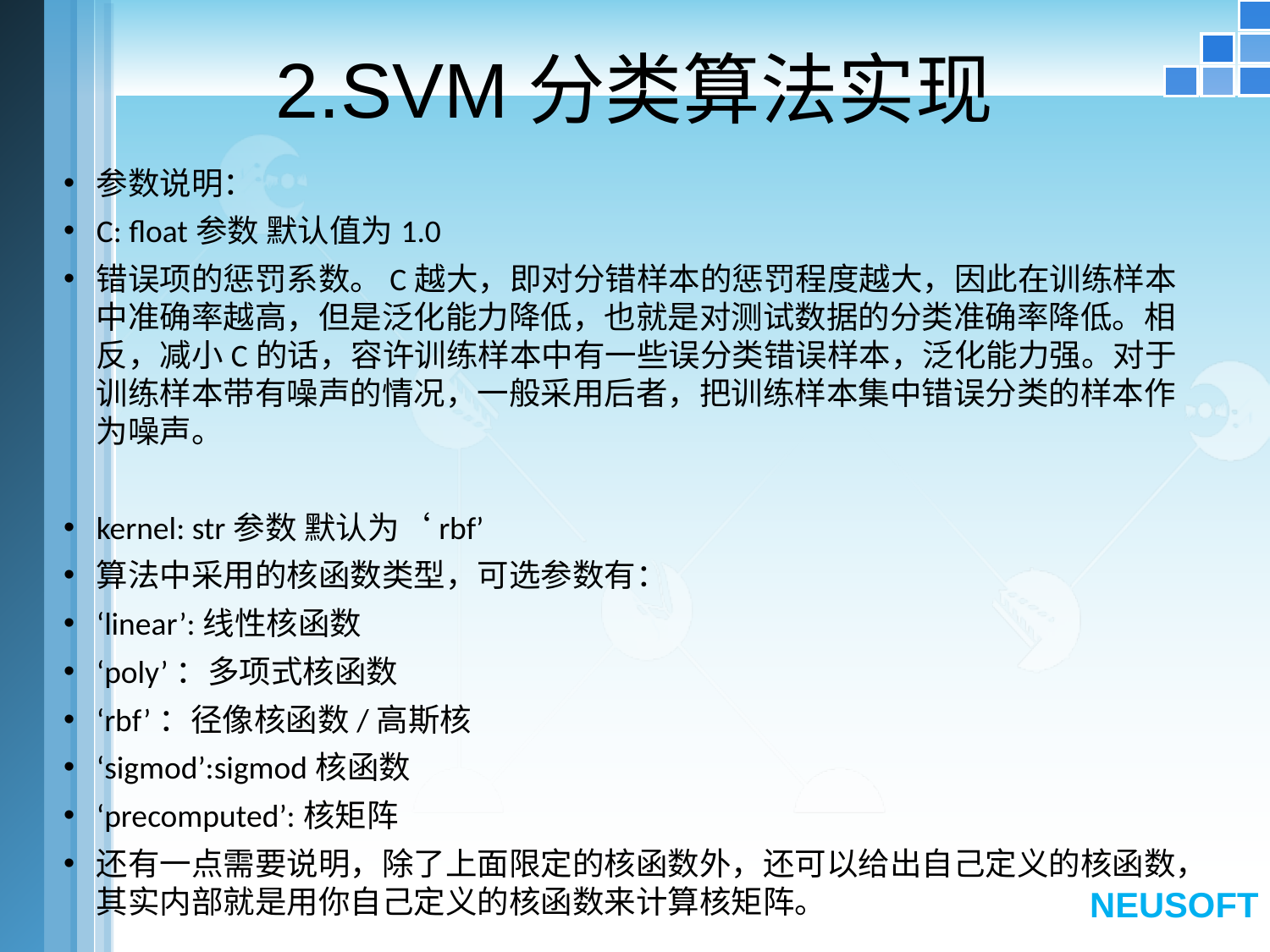

# 2.SVM分类算法实现
参数说明：
C: float参数 默认值为1.0
错误项的惩罚系数。C越大，即对分错样本的惩罚程度越大，因此在训练样本中准确率越高，但是泛化能力降低，也就是对测试数据的分类准确率降低。相反，减小C的话，容许训练样本中有一些误分类错误样本，泛化能力强。对于训练样本带有噪声的情况，一般采用后者，把训练样本集中错误分类的样本作为噪声。

kernel: str参数 默认为‘rbf’
算法中采用的核函数类型，可选参数有：
‘linear’:线性核函数
‘poly’：多项式核函数
‘rbf’：径像核函数/高斯核
‘sigmod’:sigmod核函数
‘precomputed’:核矩阵
还有一点需要说明，除了上面限定的核函数外，还可以给出自己定义的核函数，其实内部就是用你自己定义的核函数来计算核矩阵。